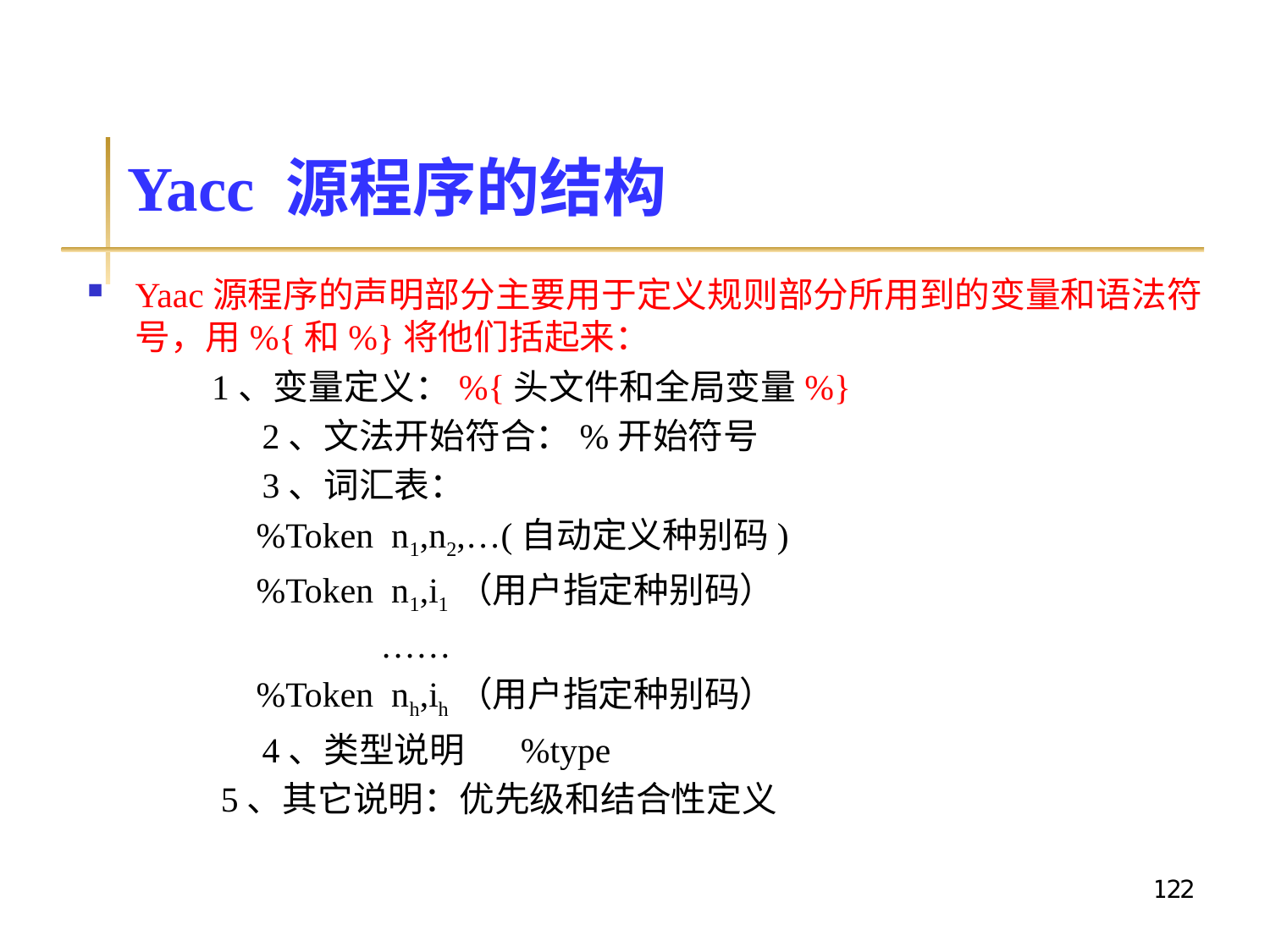

Yacc 源程序的结构
Yaac源程序的声明部分主要用于定义规则部分所用到的变量和语法符号，用%{和%}将他们括起来：
              1、变量定义：%{头文件和全局变量%}
		2、文法开始符合：%开始符号
		3、词汇表：
                   %Token  n1,n2,…(自动定义种别码)
                   %Token  n1,i1（用户指定种别码）
                                 ……
                   %Token  nh,ih（用户指定种别码）
		4、类型说明      %type
               5、其它说明：优先级和结合性定义
122